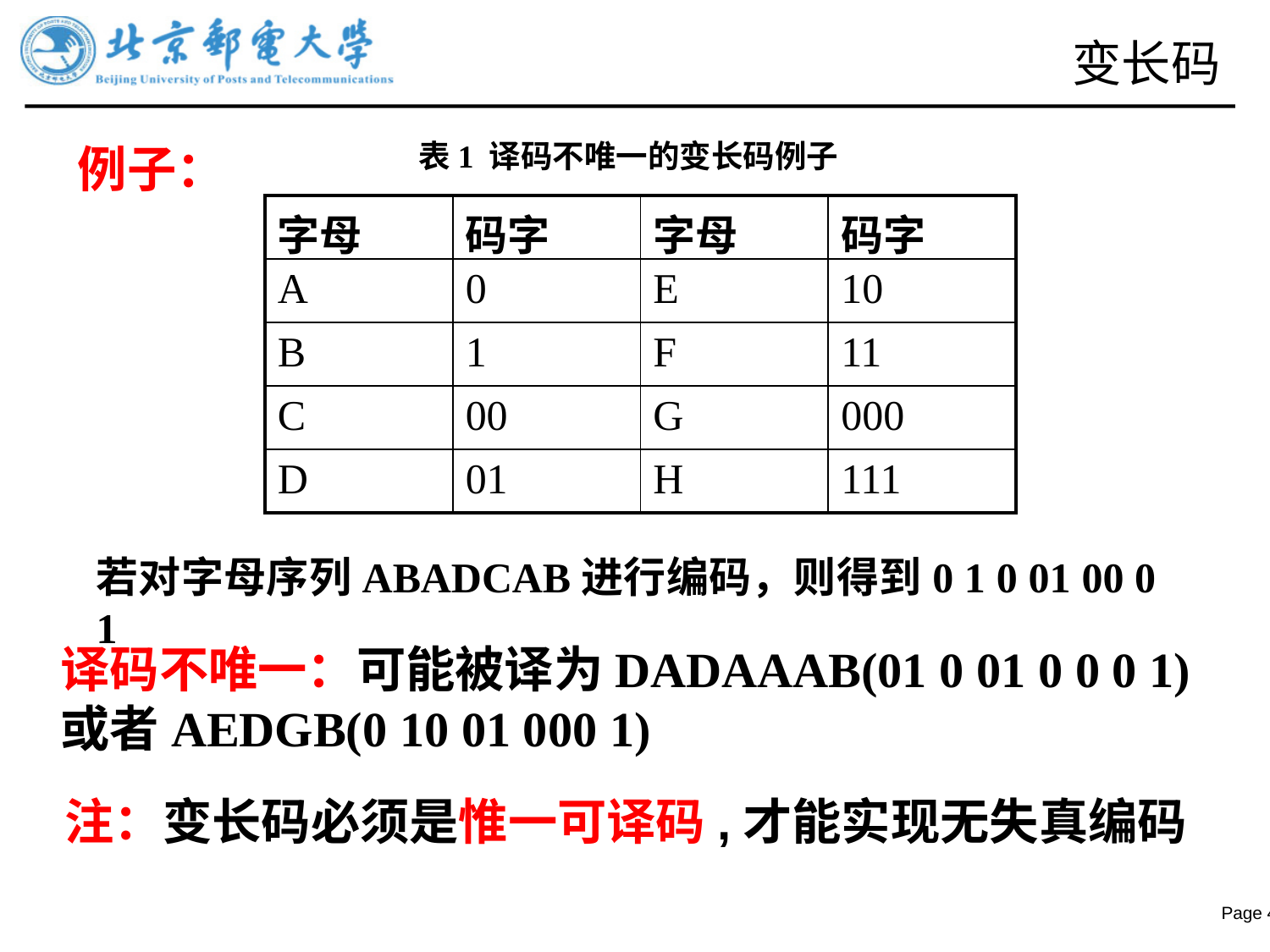

# 变长码
 表1 译码不唯一的变长码例子
例子：
| 字母 | 码字 | 字母 | 码字 |
| --- | --- | --- | --- |
| A | 0 | E | 10 |
| B | 1 | F | 11 |
| C | 00 | G | 000 |
| D | 01 | H | 111 |
若对字母序列ABADCAB进行编码，则得到0 1 0 01 00 0 1
译码不唯一：可能被译为DADAAAB(01 0 01 0 0 0 1)或者AEDGB(0 10 01 000 1)
注：变长码必须是惟一可译码,才能实现无失真编码